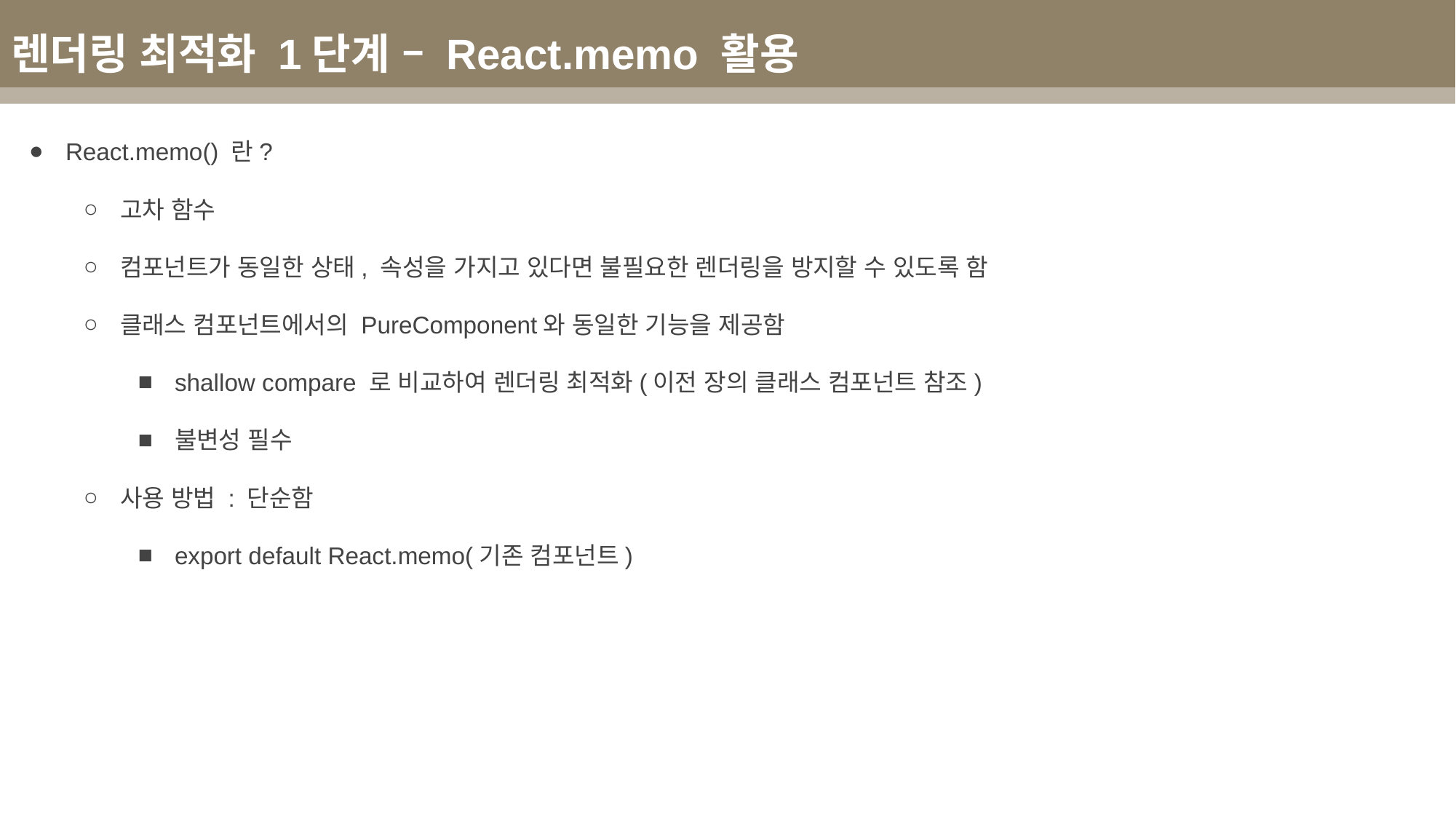

렌더링 최적화 1단계 – React.memo 활용
React.memo() 란?
고차 함수
컴포넌트가 동일한 상태, 속성을 가지고 있다면 불필요한 렌더링을 방지할 수 있도록 함
클래스 컴포넌트에서의 PureComponent와 동일한 기능을 제공함
shallow compare 로 비교하여 렌더링 최적화(이전 장의 클래스 컴포넌트 참조)
불변성 필수
사용 방법 : 단순함
export default React.memo(기존 컴포넌트)